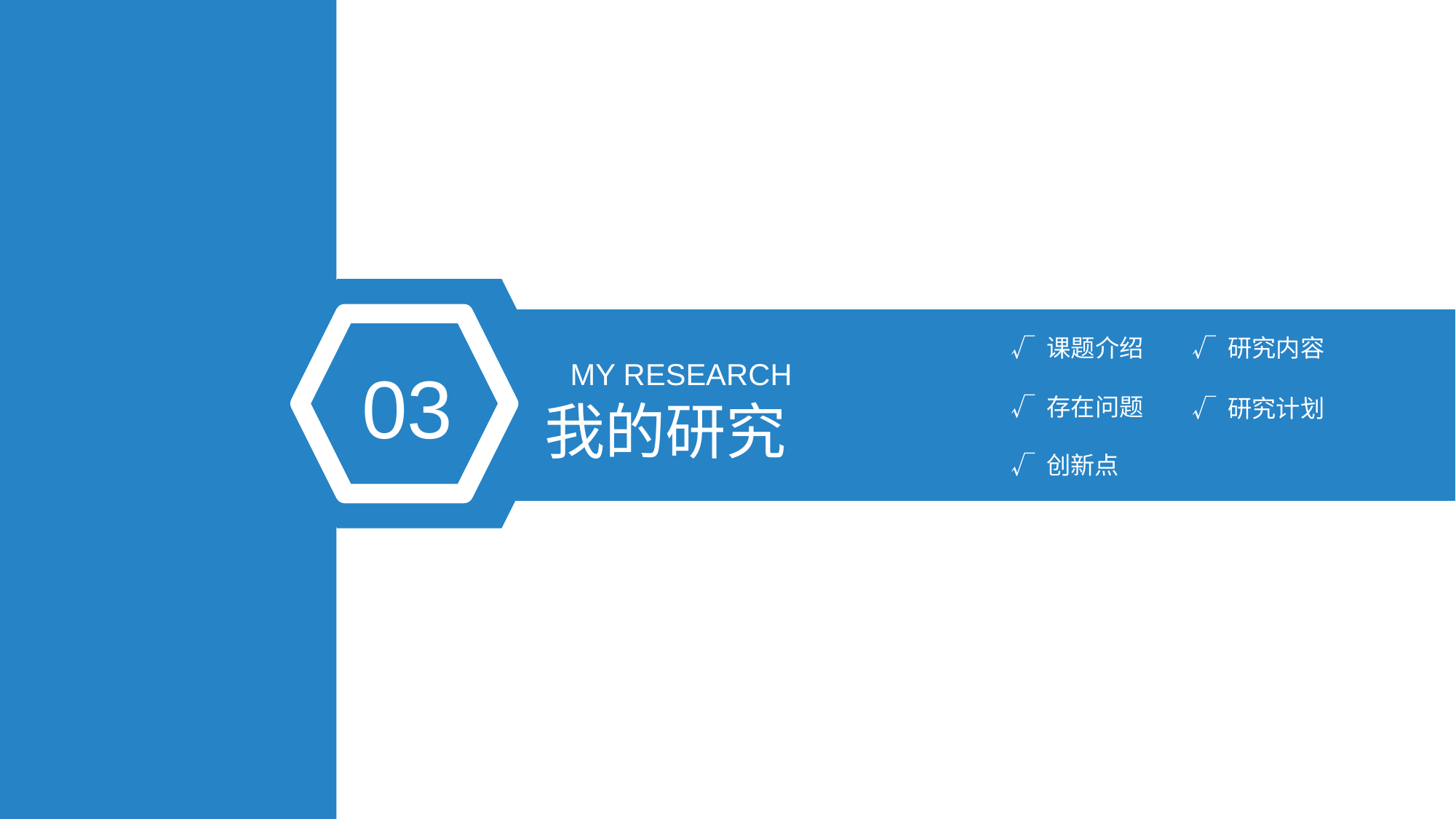

03
√ 课题介绍
√ 研究内容
MY RESEARCH
√ 存在问题
我的研究
√ 研究计划
√ 创新点